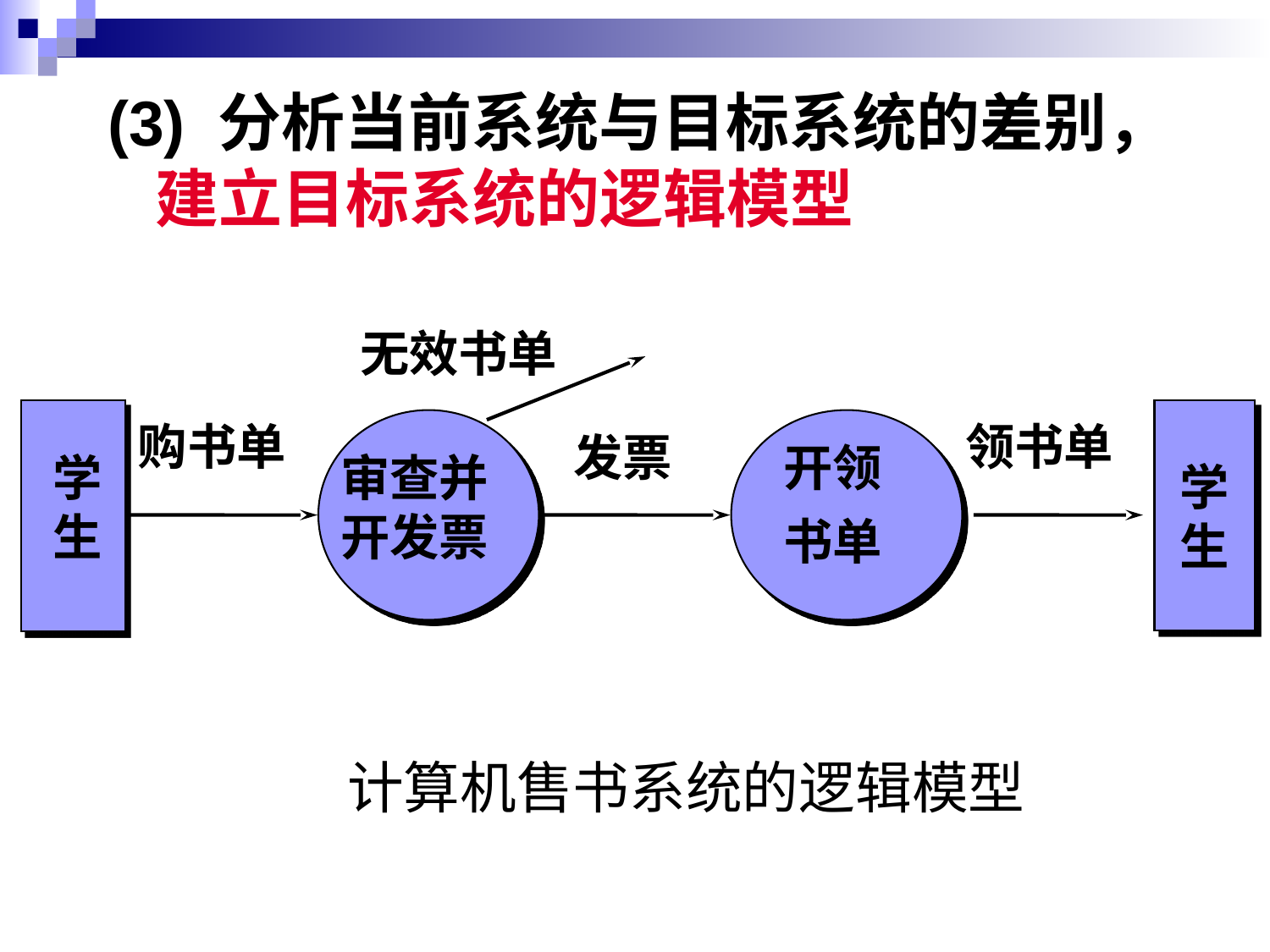

(3) 分析当前系统与目标系统的差别，建立目标系统的逻辑模型

无效书单

学
生
购书单
领书单

发票
开领
学
生
审查并
开发票
书单

计算机售书系统的逻辑模型